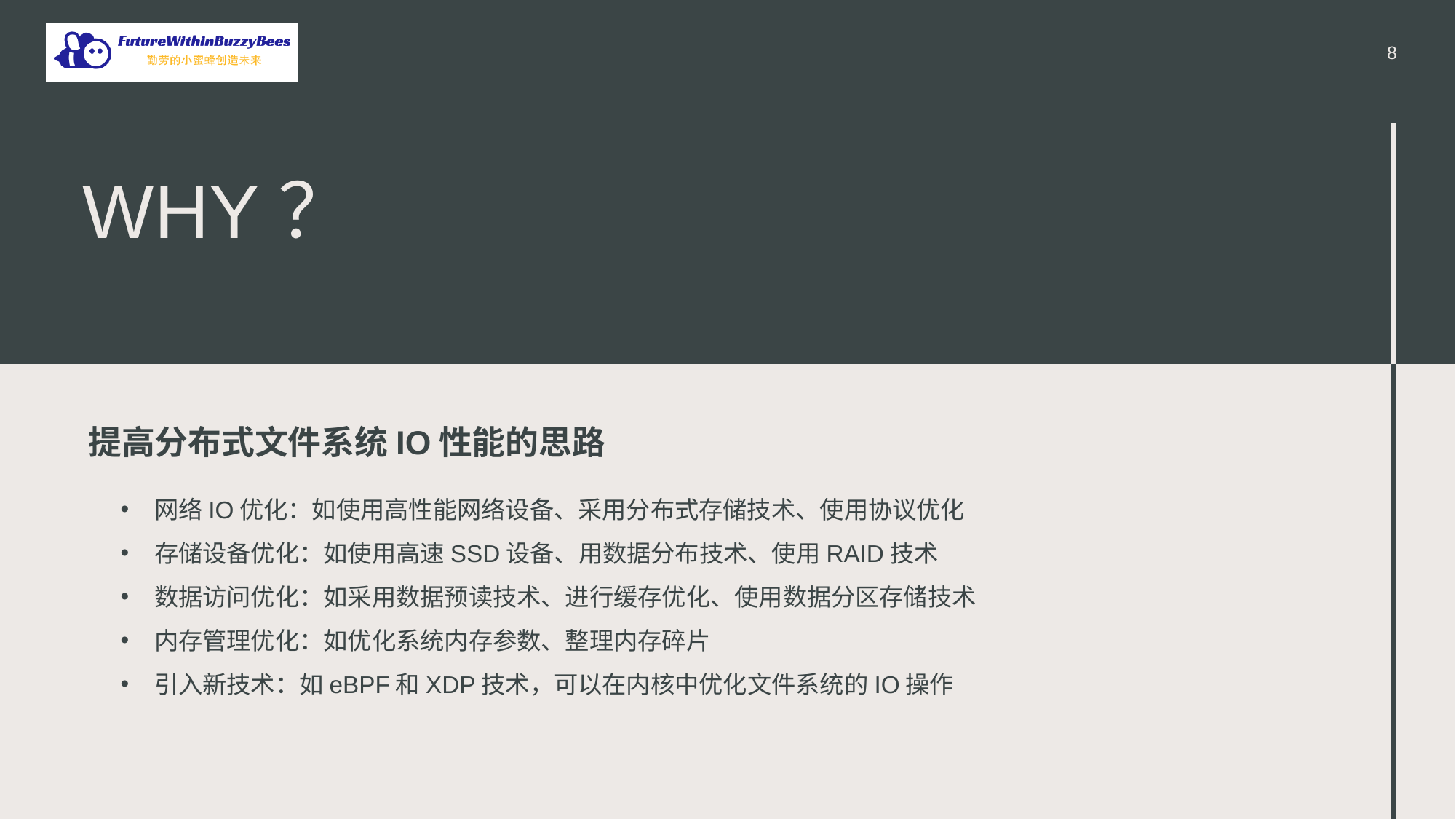

8
# Why？
提高分布式文件系统IO性能的思路
网络IO优化：如使用高性能网络设备、采用分布式存储技术、使用协议优化
存储设备优化：如使用高速SSD设备、用数据分布技术、使用RAID技术
数据访问优化：如采用数据预读技术、进行缓存优化、使用数据分区存储技术
内存管理优化：如优化系统内存参数、整理内存碎片
引入新技术：如eBPF和XDP技术，可以在内核中优化文件系统的IO操作